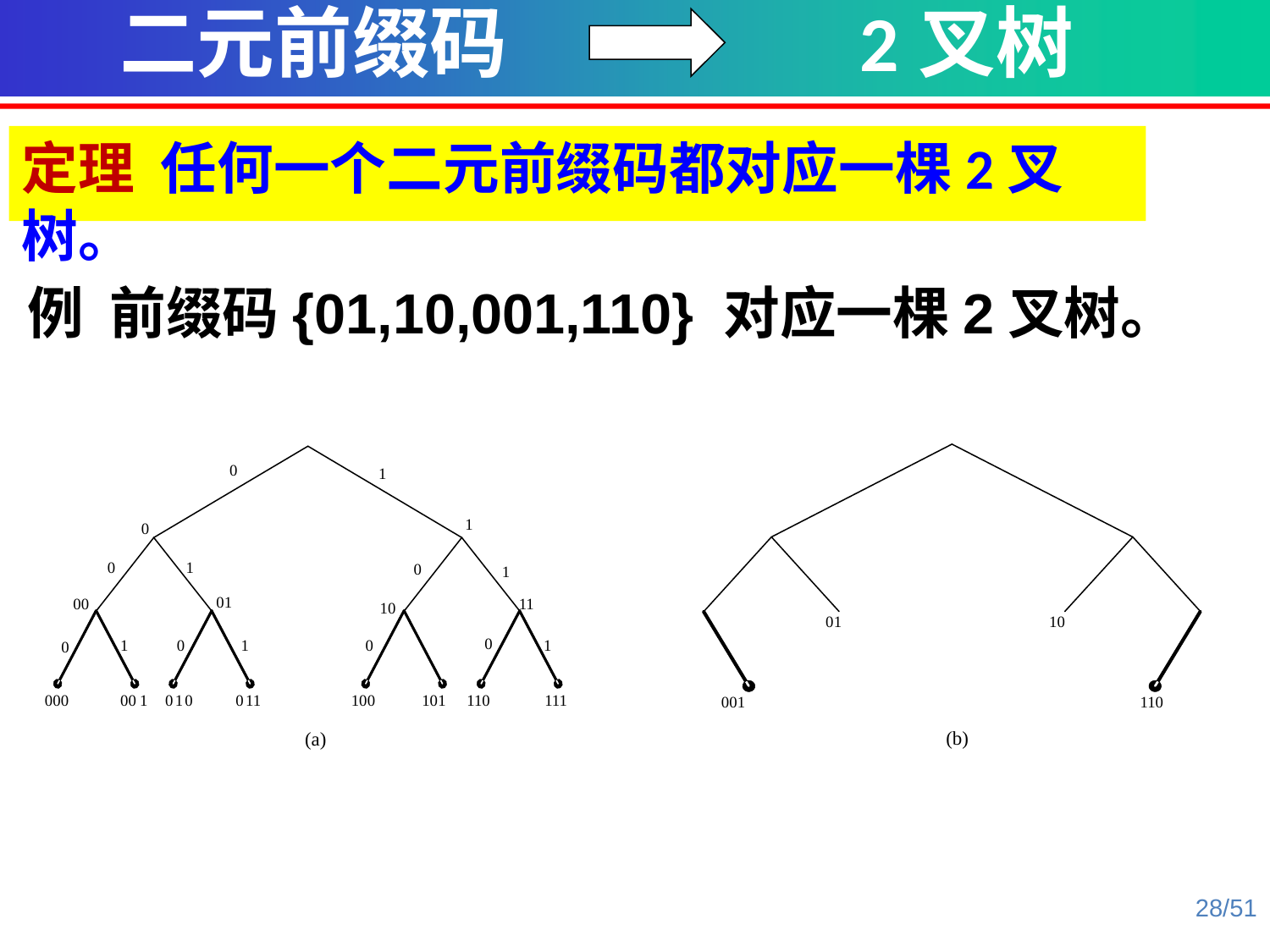

二元前缀码                   2叉树

定理  任何一个二元前缀码都对应一棵2叉树。
例  前缀码{01,10,001,110} 对应一棵2叉树。

0

1

1

0

0

1

0

1

01

00

11

10

0

1

0

1

0

1

0

000

00
1

0
1
0

0
11

100

101

110

111

(a)

10

01

001

110

(b)

28/51